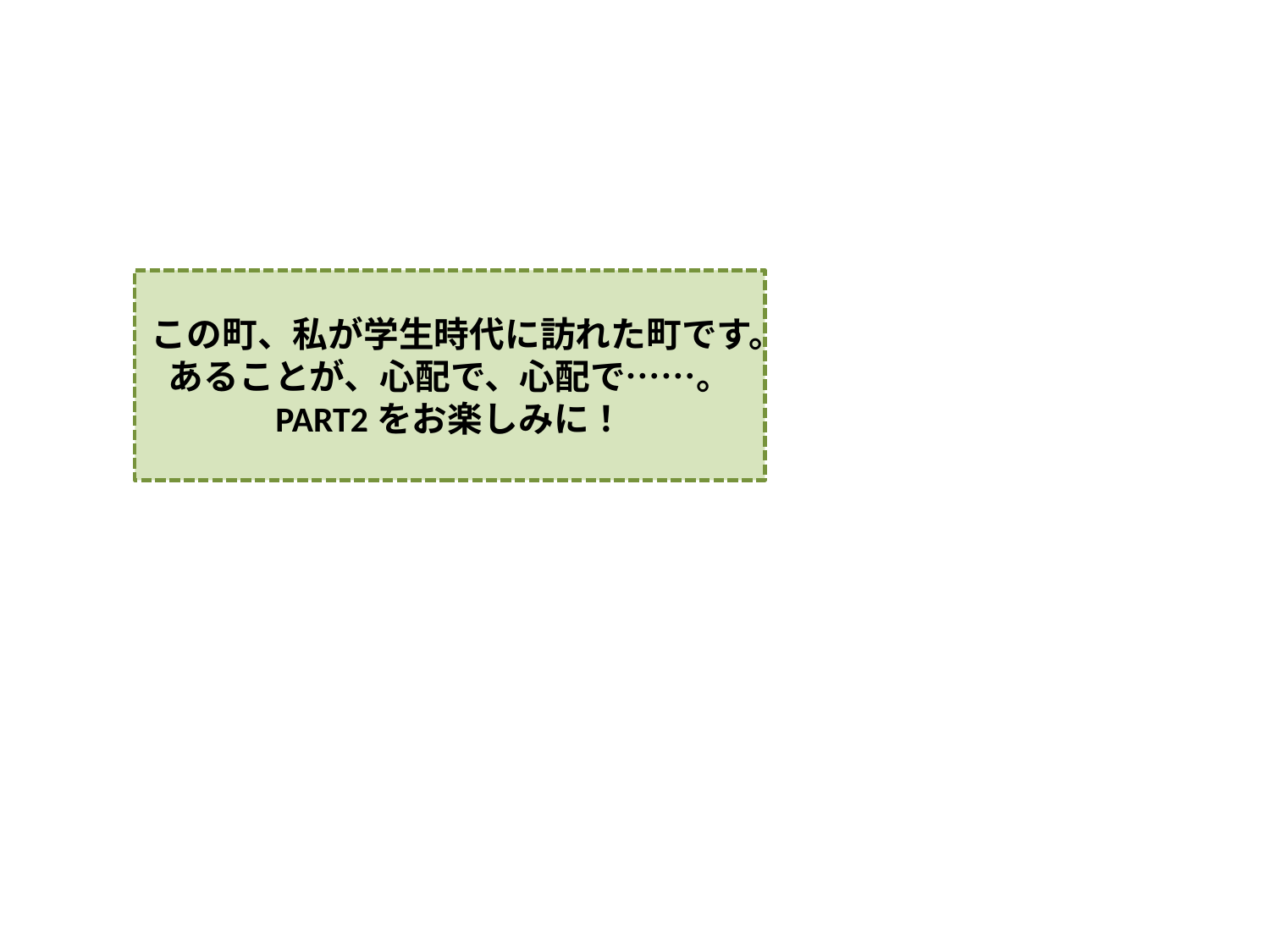

この町、私が学生時代に訪れた町です。
あることが、心配で、心配で……。
PART2をお楽しみに！